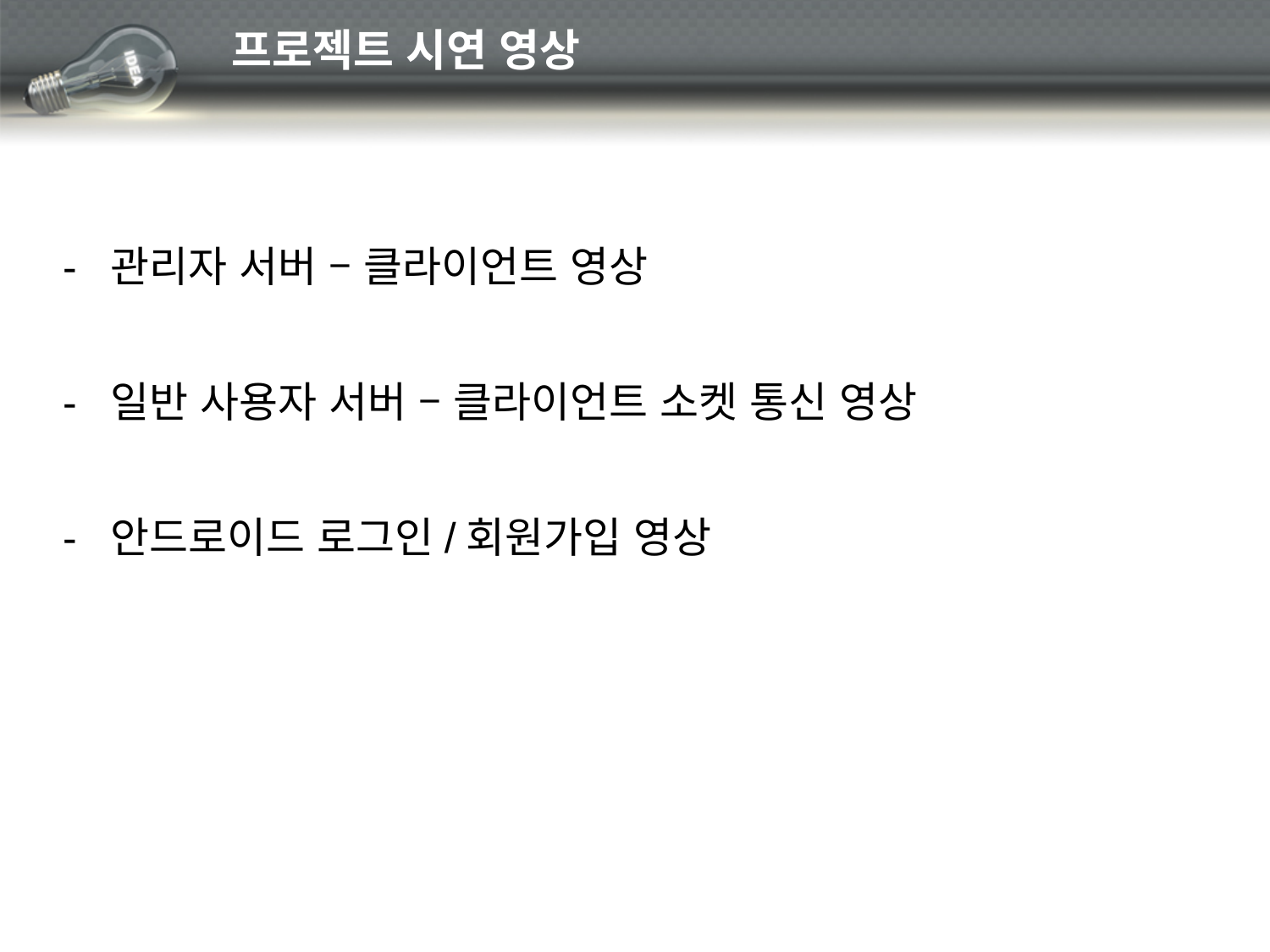

프로젝트 시연 영상
-  관리자 서버 – 클라이언트 영상
-  일반 사용자 서버 – 클라이언트 소켓 통신 영상
-  안드로이드 로그인/회원가입 영상